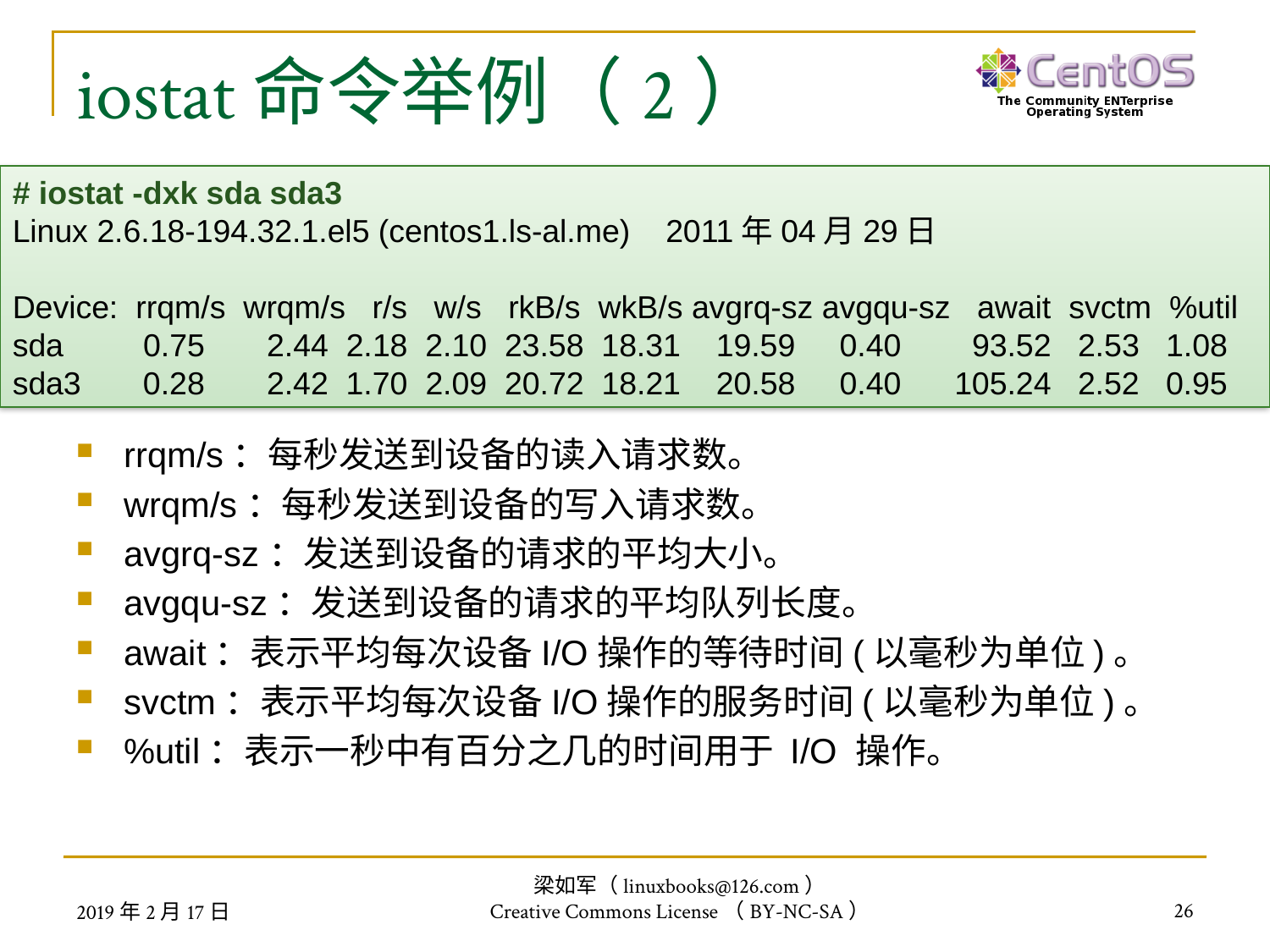

# iostat命令举例（2）
# iostat -dxk sda sda3
Linux 2.6.18-194.32.1.el5 (centos1.ls-al.me)    2011年04月29日

Device:  rrqm/s  wrqm/s   r/s   w/s   rkB/s  wkB/s avgrq-sz avgqu-sz   await  svctm  %util
sda         0.75       2.44  2.18  2.10  23.58  18.31    19.59     0.40        93.52   2.53   1.08
sda3       0.28       2.42  1.70  2.09  20.72  18.21    20.58     0.40      105.24   2.52   0.95
rrqm/s：每秒发送到设备的读入请求数。
wrqm/s：每秒发送到设备的写入请求数。
avgrq-sz：发送到设备的请求的平均大小。
avgqu-sz：发送到设备的请求的平均队列长度。
await：表示平均每次设备I/O操作的等待时间(以毫秒为单位)。
svctm：表示平均每次设备I/O操作的服务时间(以毫秒为单位)。
%util：表示一秒中有百分之几的时间用于 I/O 操作。
梁如军（linuxbooks@126.com）
Creative Commons License（BY-NC-SA）
2019年2月17日
26